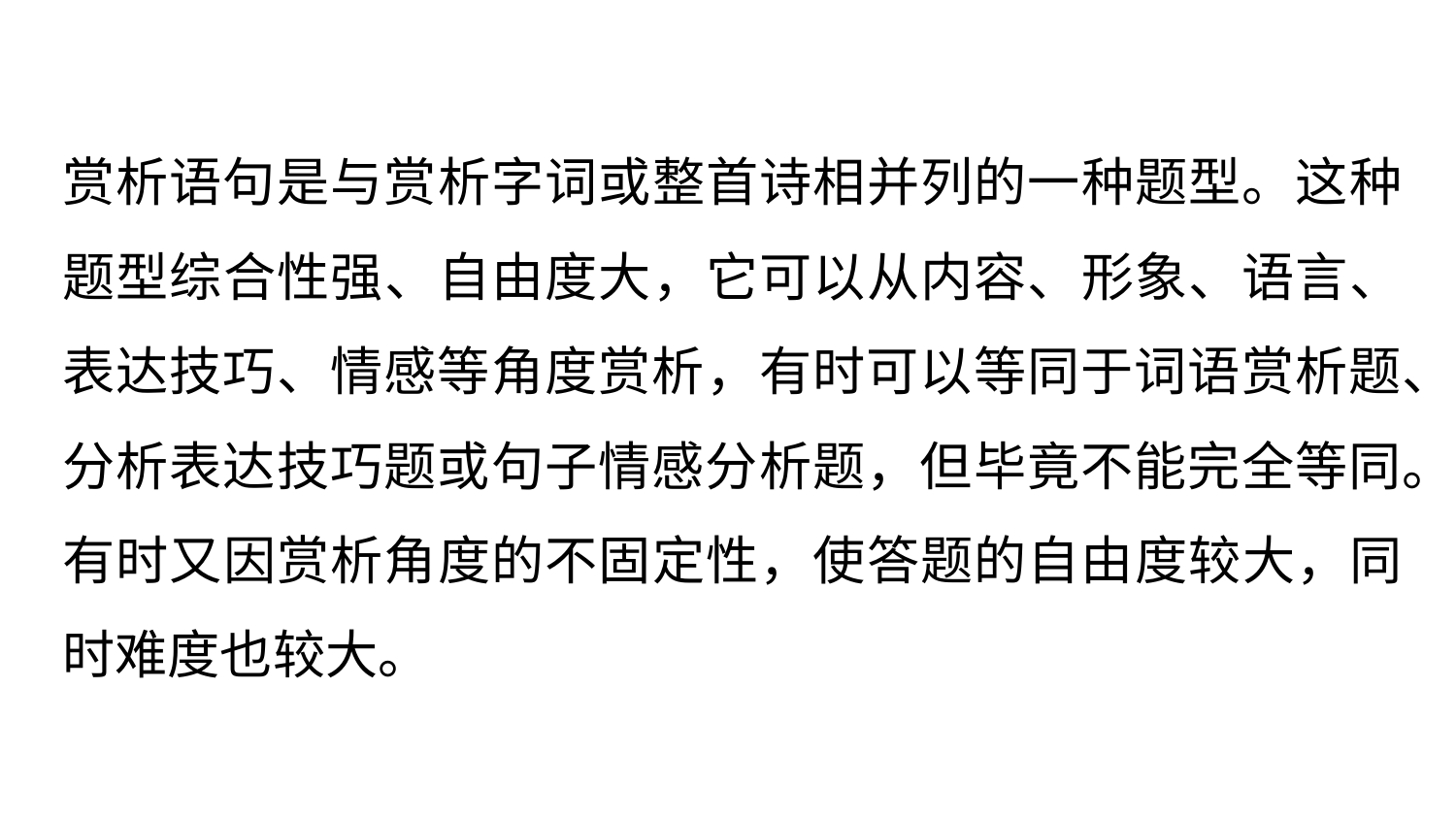

赏析语句是与赏析字词或整首诗相并列的一种题型。这种题型综合性强、自由度大，它可以从内容、形象、语言、表达技巧、情感等角度赏析，有时可以等同于词语赏析题、分析表达技巧题或句子情感分析题，但毕竟不能完全等同。有时又因赏析角度的不固定性，使答题的自由度较大，同时难度也较大。